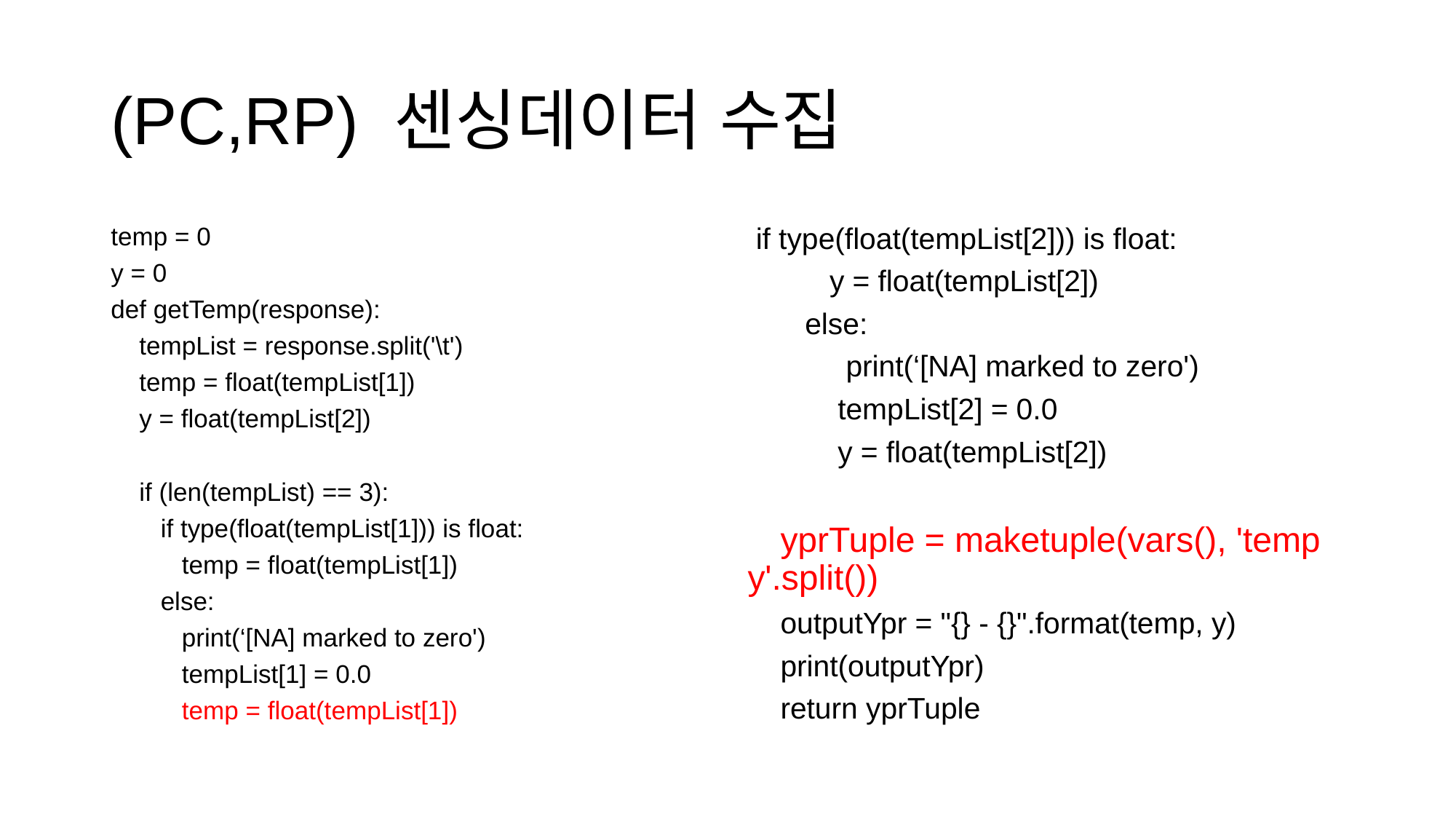

# (PC,RP) 센싱데이터 수집
temp = 0
y = 0
def getTemp(response):
    tempList = response.split('\t')
    temp = float(tempList[1])
    y = float(tempList[2])

    if (len(tempList) == 3):
       if type(float(tempList[1])) is float:
          temp = float(tempList[1])
       else:
          print(‘[NA] marked to zero')
          tempList[1] = 0.0
          temp = float(tempList[1])

 if type(float(tempList[2])) is float:
          y = float(tempList[2])
       else:
            print(‘[NA] marked to zero')
           tempList[2] = 0.0
           y = float(tempList[2])

    yprTuple = maketuple(vars(), 'temp y'.split())
    outputYpr = "{} - {}".format(temp, y)
    print(outputYpr)
    return yprTuple